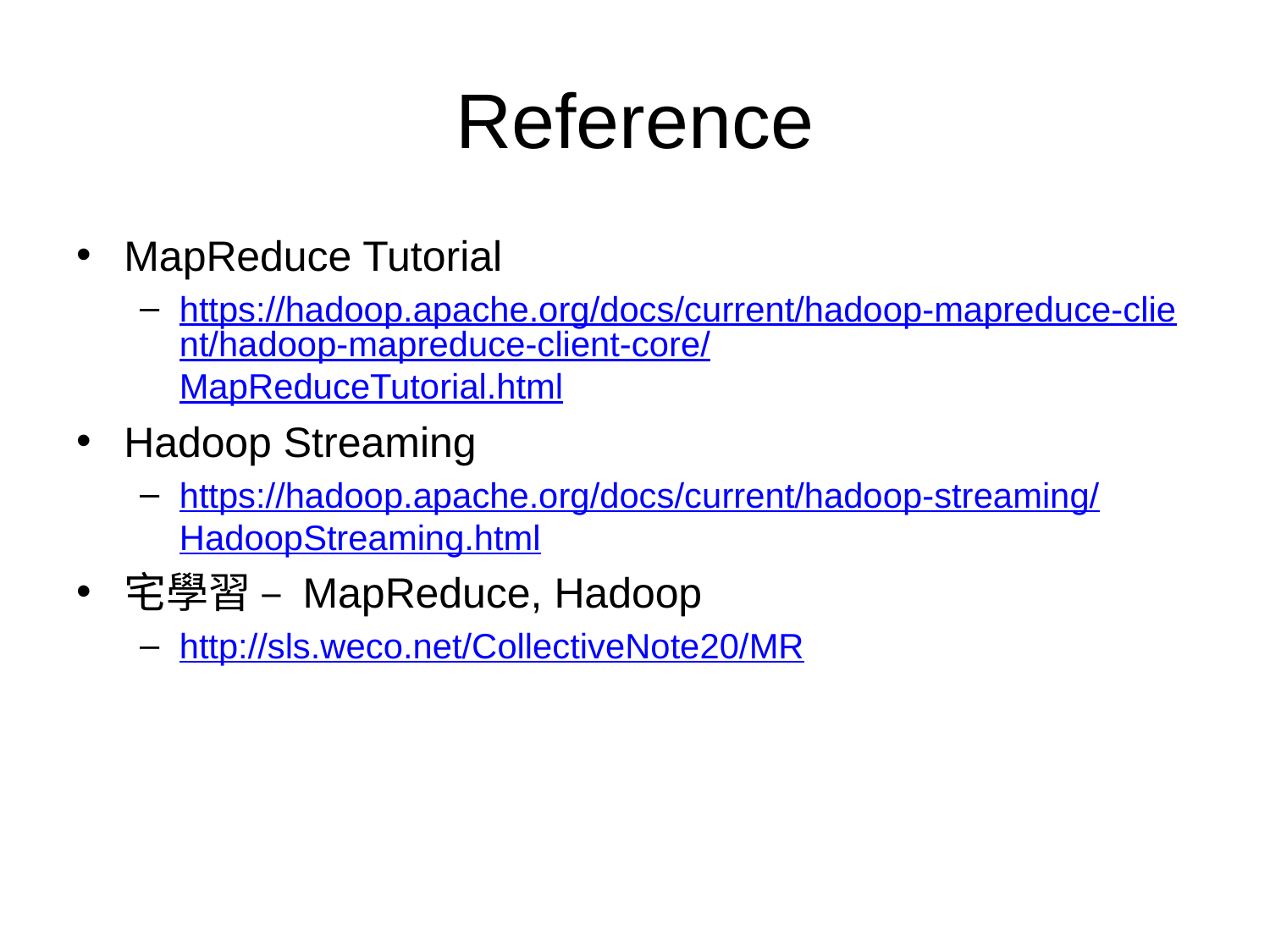

# Reference
MapReduce Tutorial
https://hadoop.apache.org/docs/current/hadoop-mapreduce-client/hadoop-mapreduce-client-core/MapReduceTutorial.html
Hadoop Streaming
https://hadoop.apache.org/docs/current/hadoop-streaming/HadoopStreaming.html
宅學習 – MapReduce, Hadoop
http://sls.weco.net/CollectiveNote20/MR